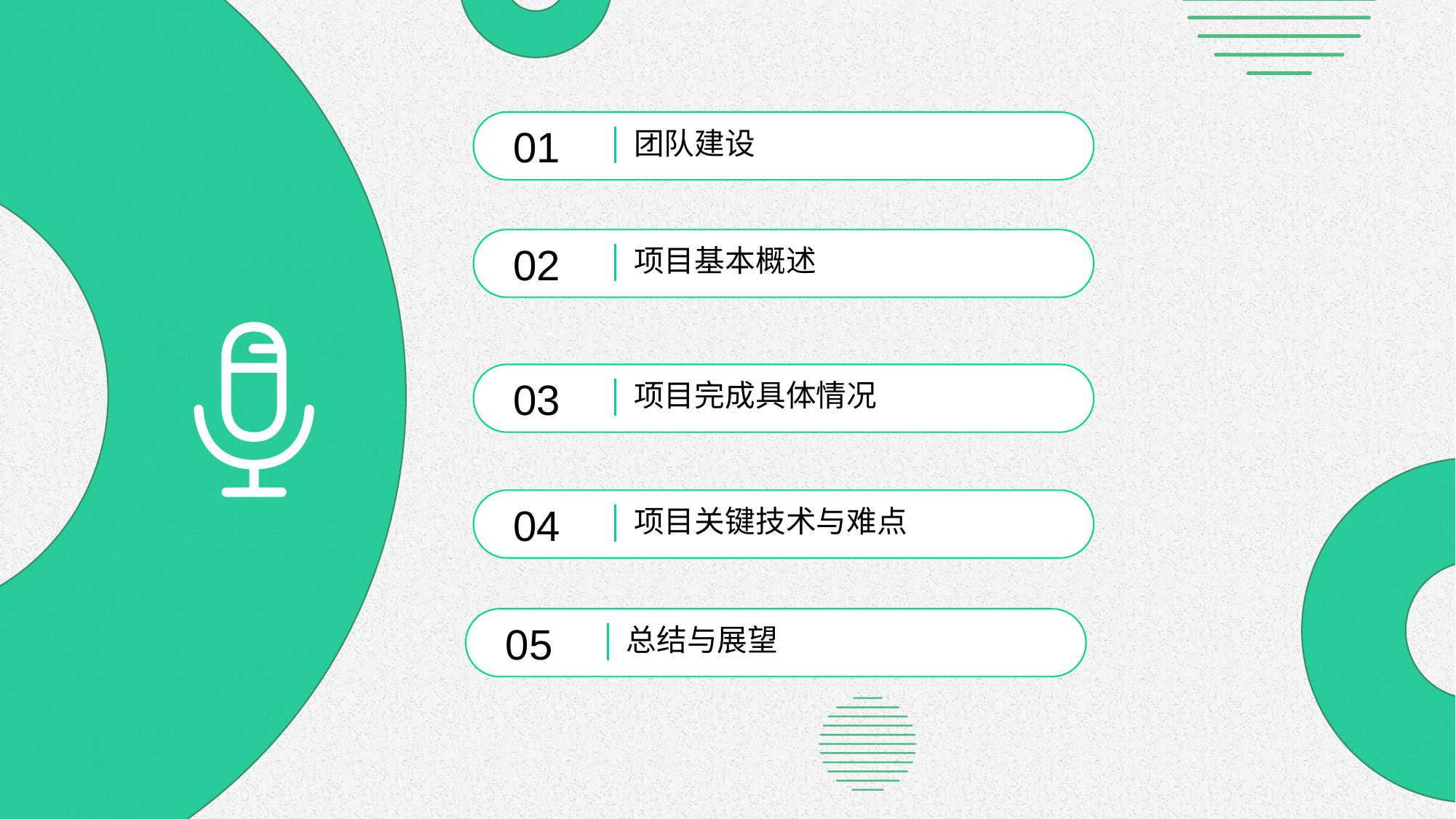

01
团队建设

02
项目基本概述

03
项目完成具体情况

04
项目关键技术与难点

05
总结与展望